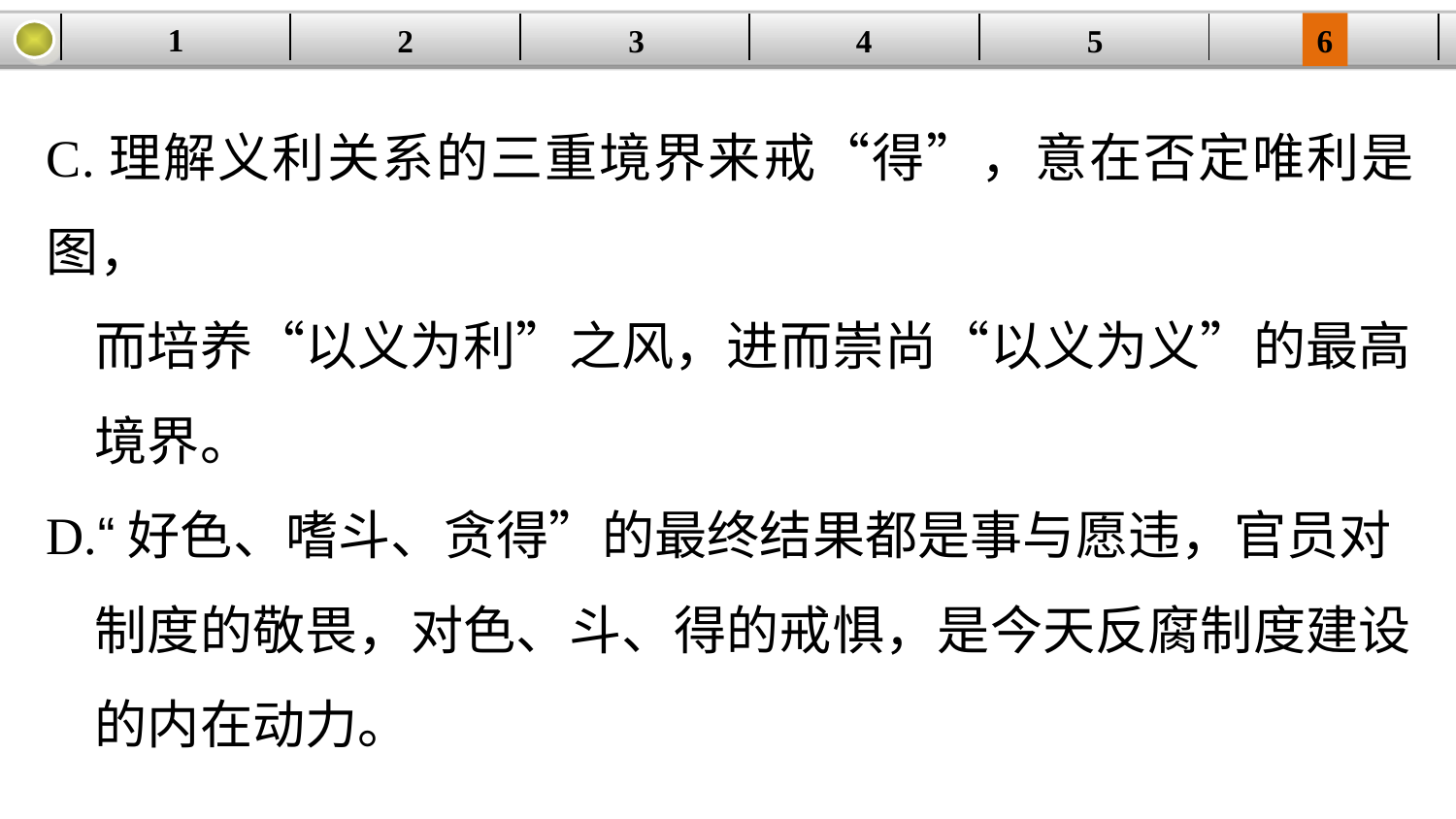

1
3
4
5
6
2
|  |  |  |  |  |  |
| --- | --- | --- | --- | --- | --- |

C.理解义利关系的三重境界来戒“得”，意在否定唯利是图，
   而培养“以义为利”之风，进而崇尚“以义为义”的最高
   境界。
D.“好色、嗜斗、贪得”的最终结果都是事与愿违，官员对
   制度的敬畏，对色、斗、得的戒惧，是今天反腐制度建设
   的内在动力。